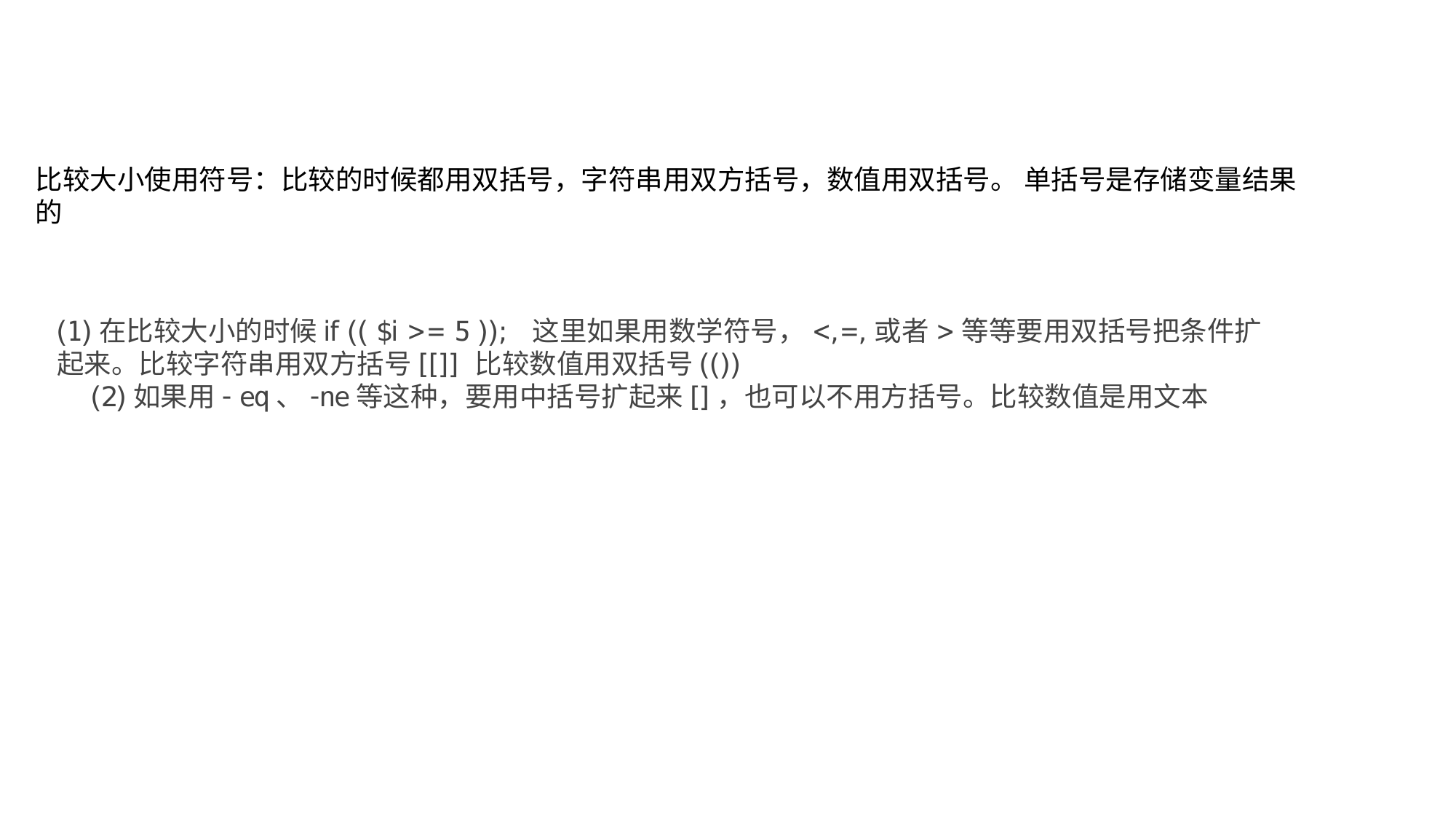

比较大小使用符号：比较的时候都用双括号，字符串用双方括号，数值用双括号。 单括号是存储变量结果的
(1)在比较大小的时候if (( $i >= 5 ));  这里如果用数学符号，<,=,或者>等等要用双括号把条件扩起来。比较字符串用双方括号[[]] 比较数值用双括号(())
    (2)如果用- eq、-ne等这种，要用中括号扩起来[]，也可以不用方括号。比较数值是用文本